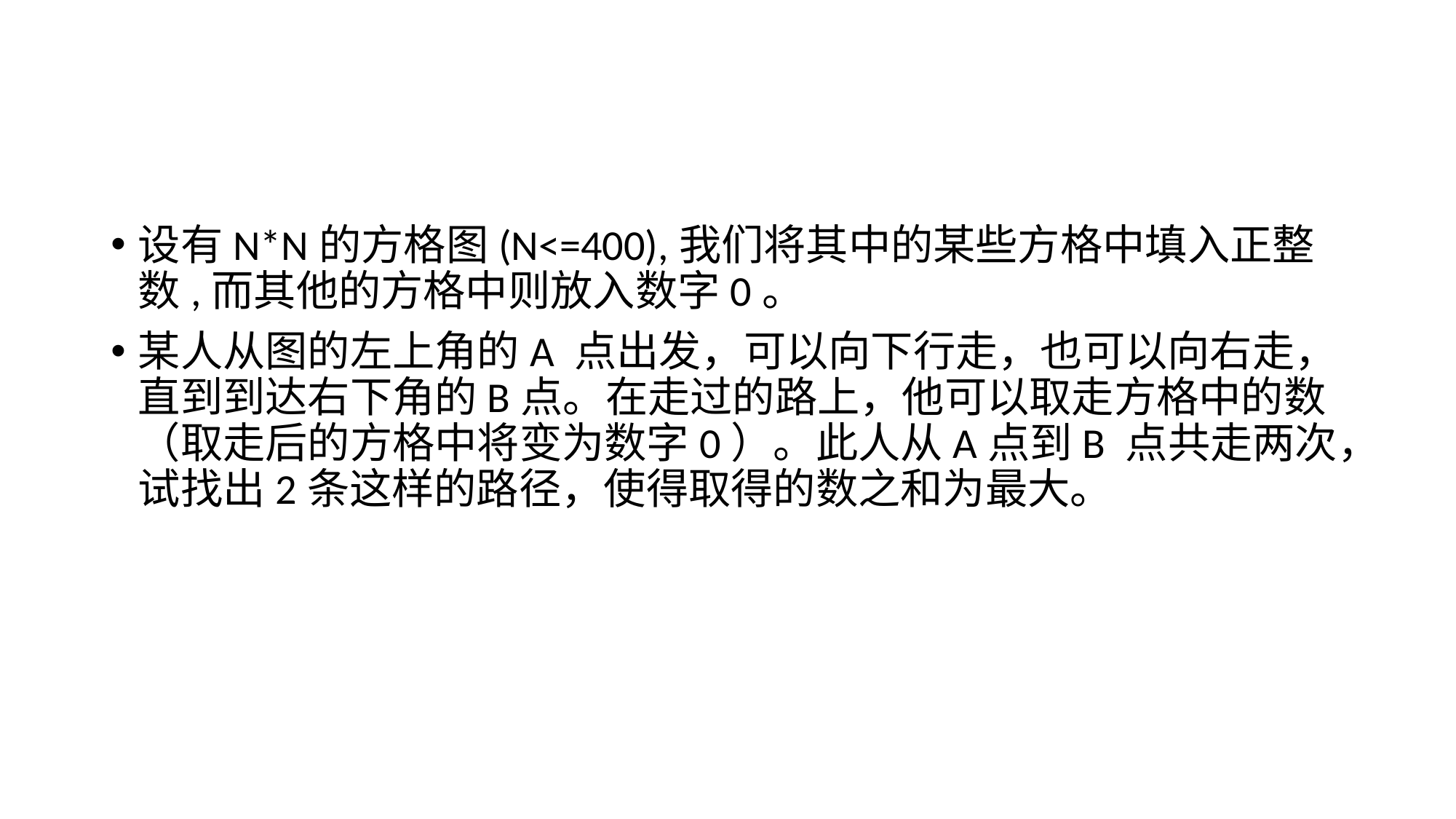

设有N*N的方格图(N<=400),我们将其中的某些方格中填入正整数,而其他的方格中则放入数字0。
某人从图的左上角的A 点出发，可以向下行走，也可以向右走，直到到达右下角的B点。在走过的路上，他可以取走方格中的数（取走后的方格中将变为数字0）。此人从A点到B 点共走两次，试找出2条这样的路径，使得取得的数之和为最大。